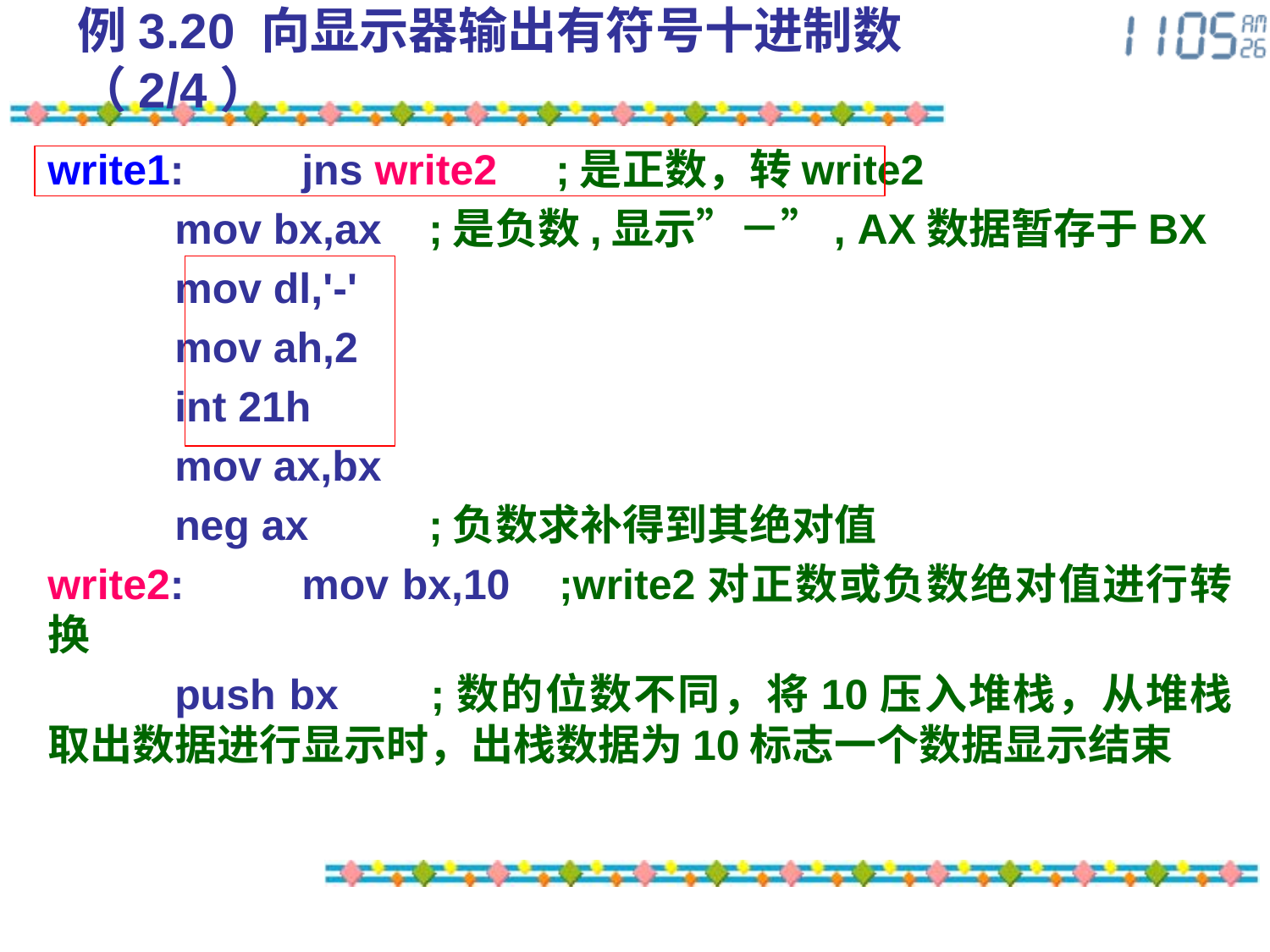

# 例3.20 向显示器输出有符号十进制数（2/4）
write1:	jns write2	;是正数，转write2
	mov bx,ax	;是负数,显示”－”, AX数据暂存于BX
	mov dl,'-'
	mov ah,2
	int 21h
	mov ax,bx
	neg ax	;负数求补得到其绝对值
write2:	mov bx,10 	;write2对正数或负数绝对值进行转换
	push bx	;数的位数不同，将10压入堆栈，从堆栈取出数据进行显示时，出栈数据为10标志一个数据显示结束